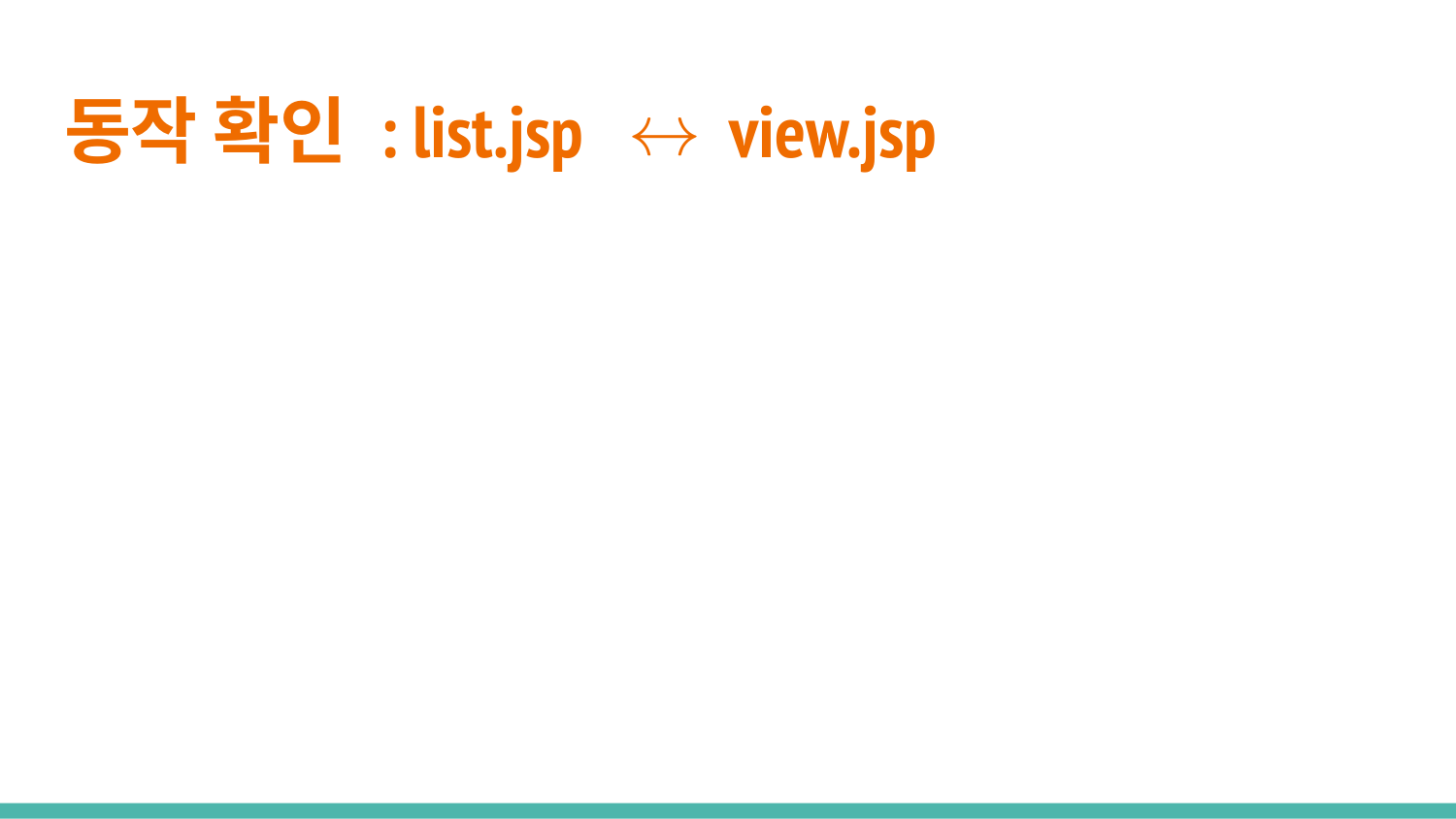

# 동작 확인 : list.jsp   ↔  view.jsp